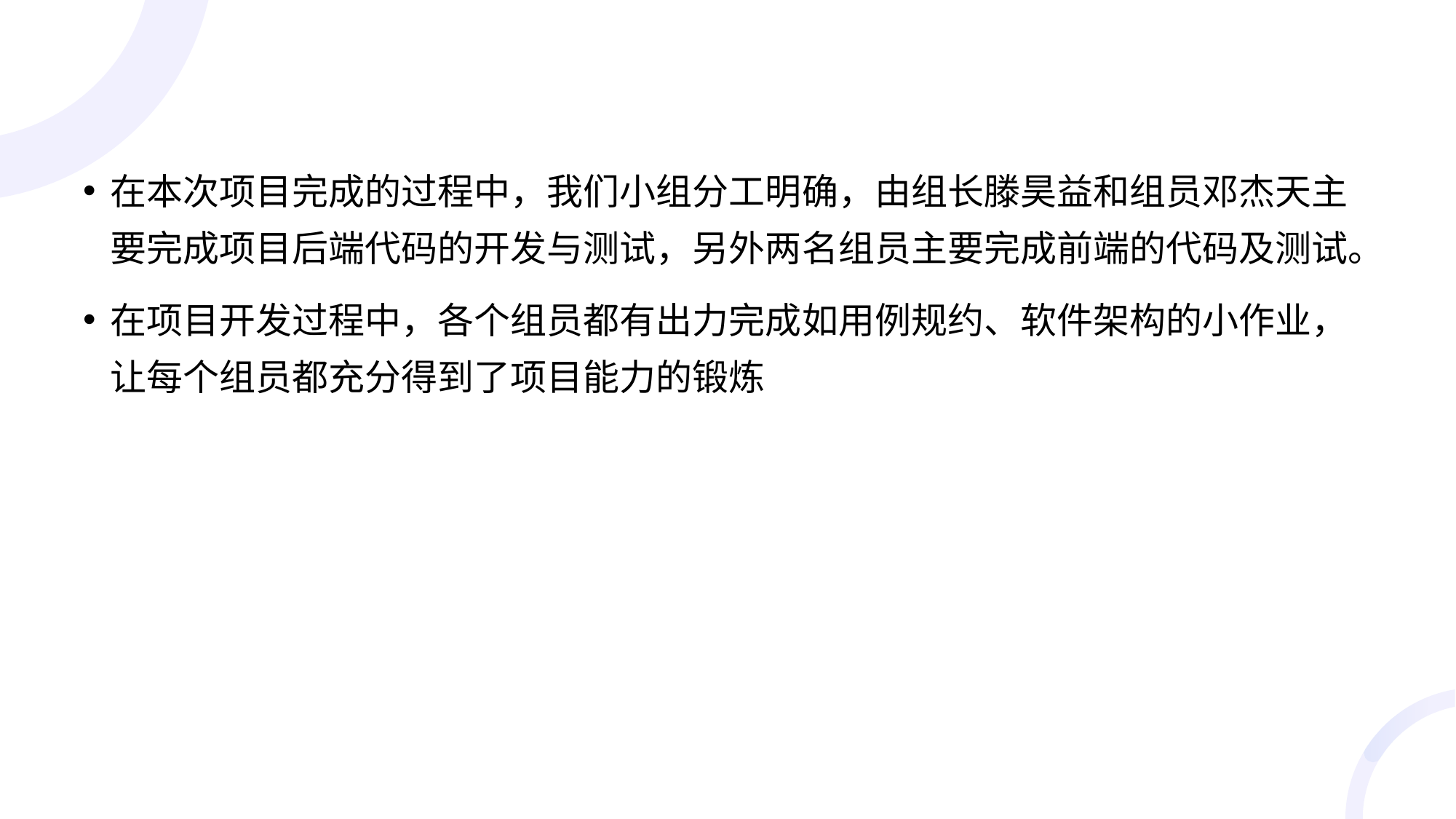

#
在本次项目完成的过程中，我们小组分工明确，由组长滕昊益和组员邓杰天主要完成项目后端代码的开发与测试，另外两名组员主要完成前端的代码及测试。
在项目开发过程中，各个组员都有出力完成如用例规约、软件架构的小作业，让每个组员都充分得到了项目能力的锻炼